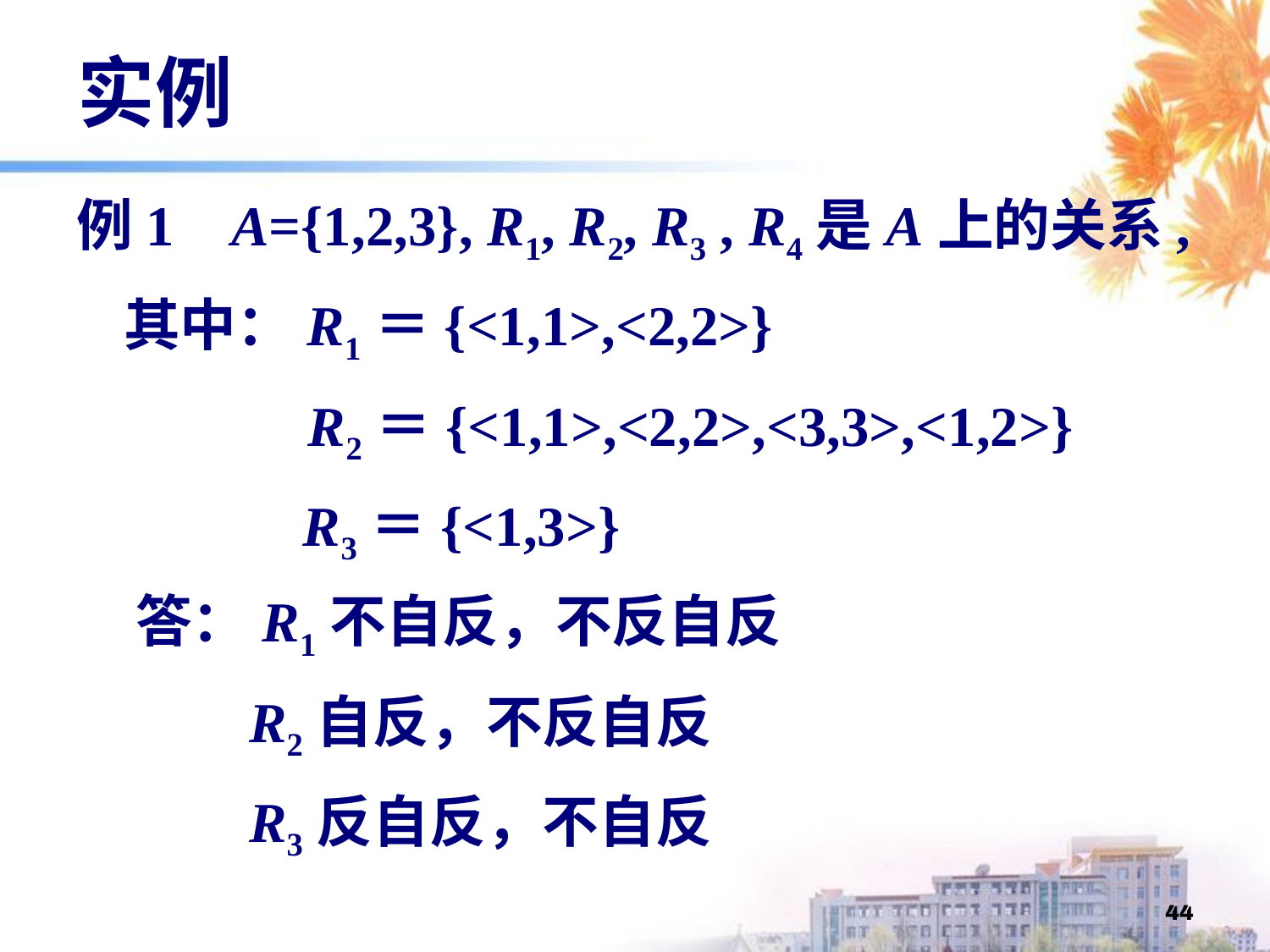

# 实例
例1    A={1,2,3}, R1, R2, R3 , R4是A上的关系, 其中：R1＝{<1,1>,<2,2>}
             R2＝{<1,1>,<2,2>,<3,3>,<1,2>}
                R3＝{<1,3>}
答：R1不自反，不反自反
        R2自反，不反自反
        R3反自反，不自反

44